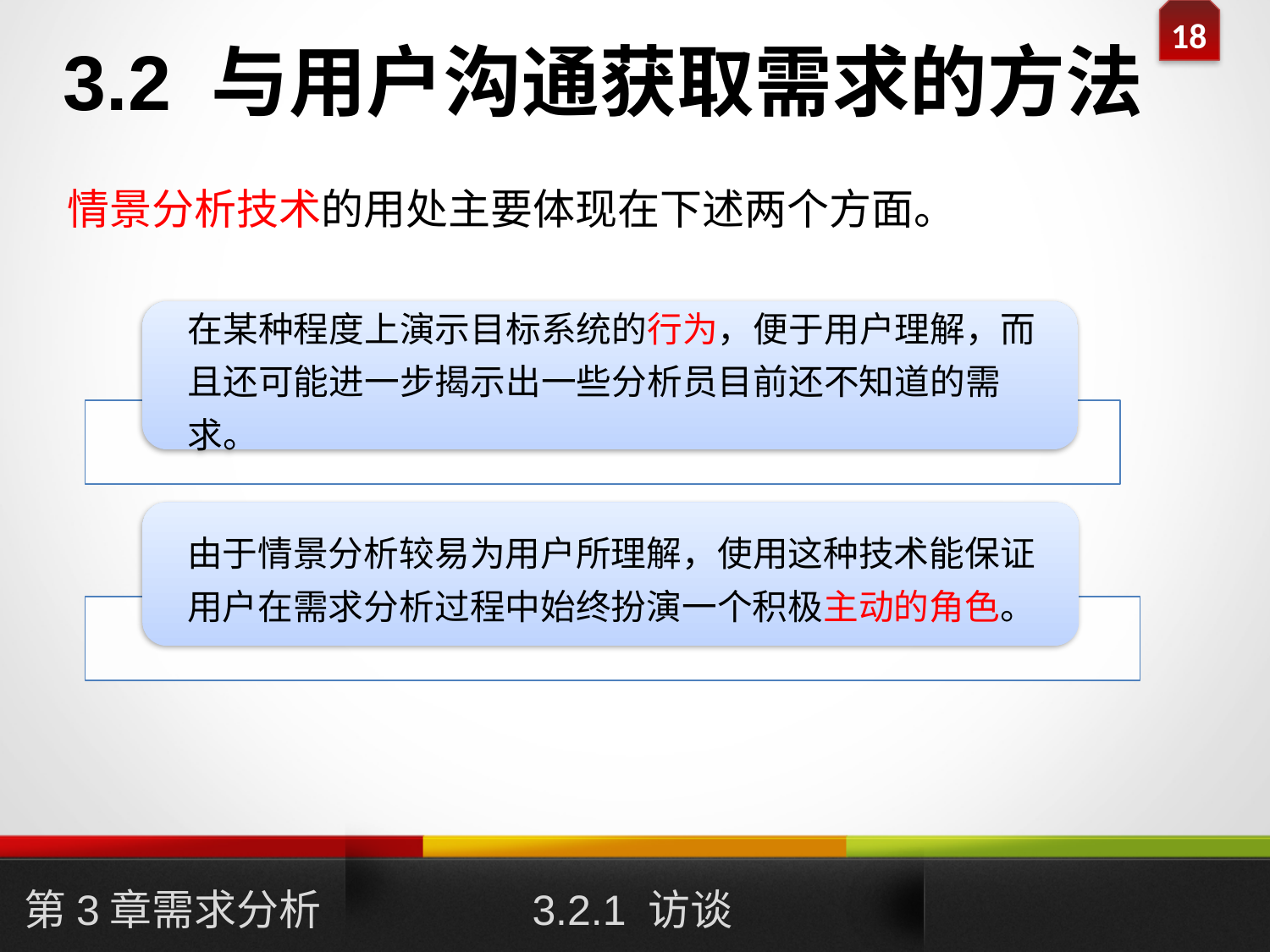

# 3.2 与用户沟通获取需求的方法
情景分析技术的用处主要体现在下述两个方面。
在某种程度上演示目标系统的行为，便于用户理解，而且还可能进一步揭示出一些分析员目前还不知道的需求。
由于情景分析较易为用户所理解，使用这种技术能保证用户在需求分析过程中始终扮演一个积极主动的角色。
第3章需求分析
3.2.1 访谈